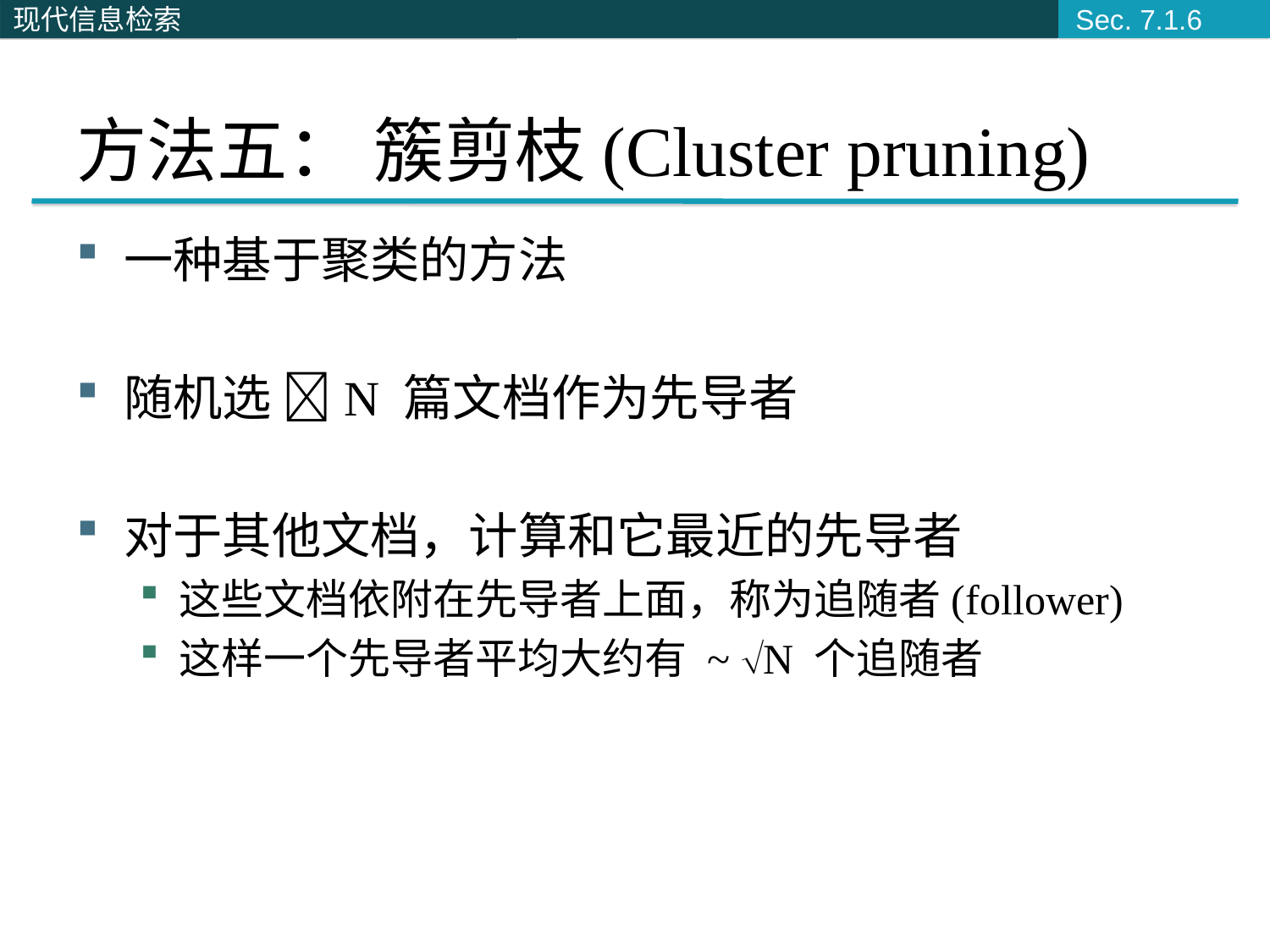

Sec. 7.1.6
# 方法五： 簇剪枝(Cluster pruning)
一种基于聚类的方法

随机选 √N 篇文档作为先导者

对于其他文档，计算和它最近的先导者
这些文档依附在先导者上面，称为追随者(follower)
这样一个先导者平均大约有 ~ √N 个追随者